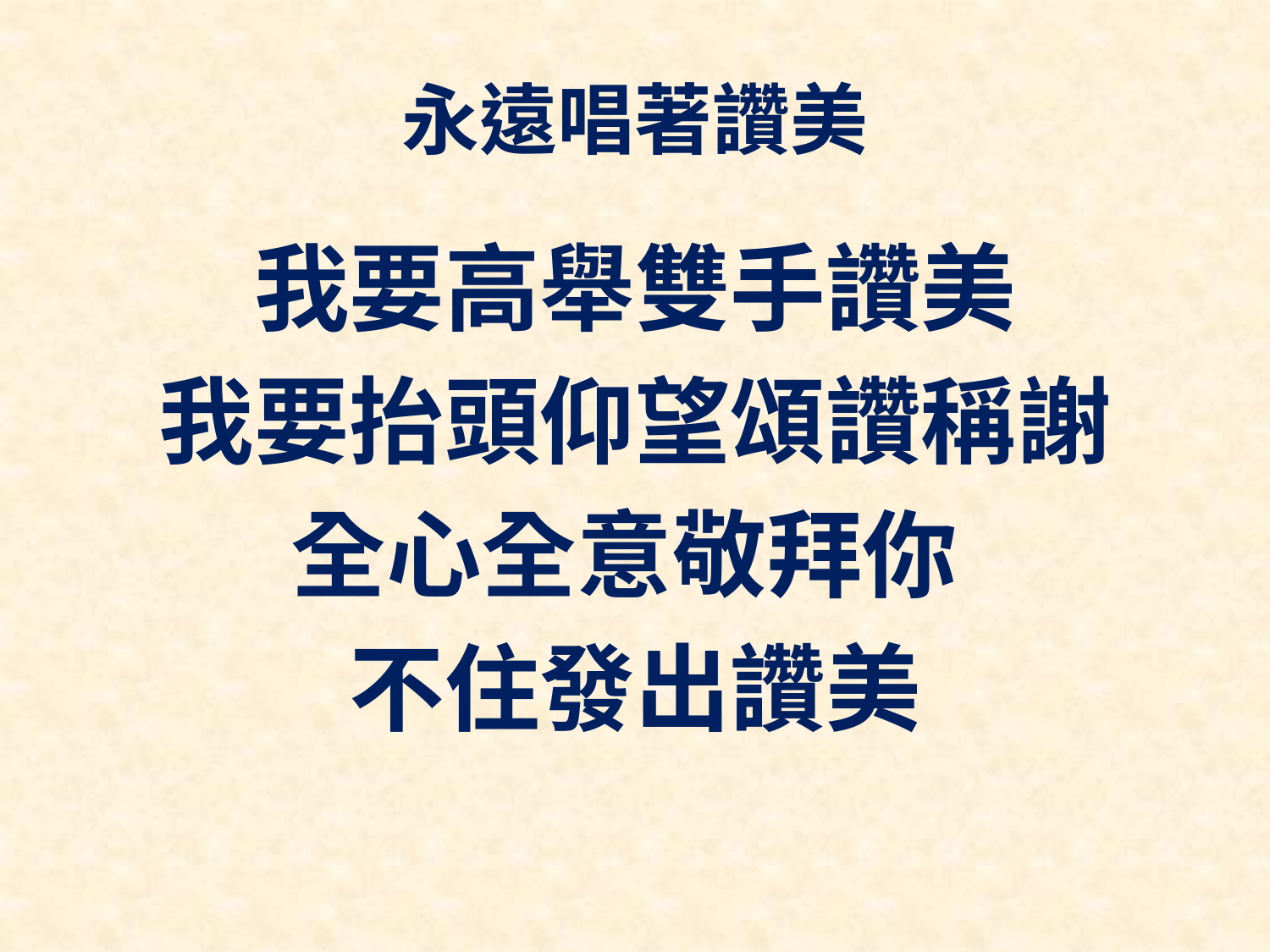

# 永遠唱著讚美
我要高舉雙手讚美
我要抬頭仰望頌讚稱謝
全心全意敬拜你
不住發出讚美